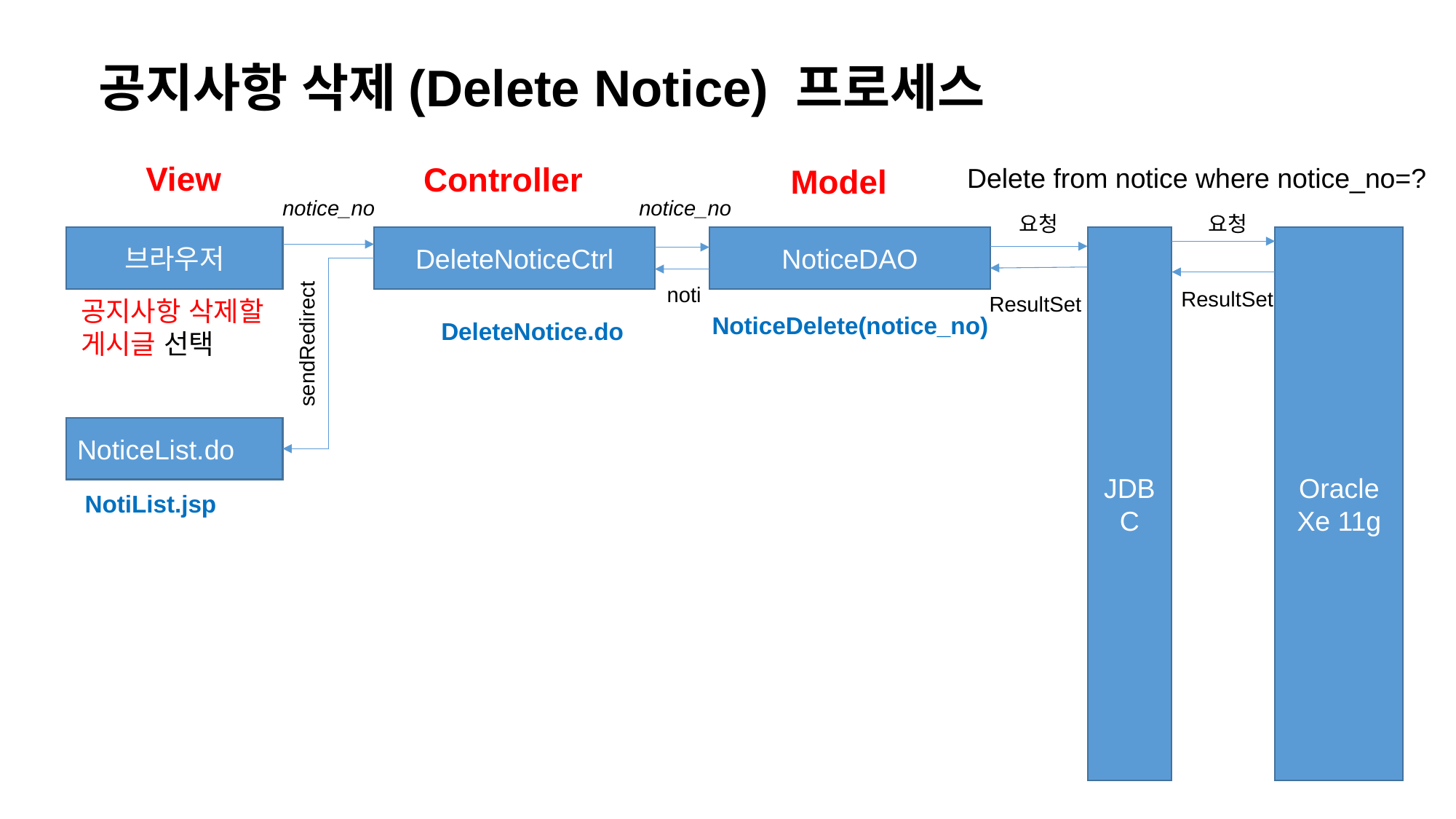

공지사항 삭제(Delete Notice) 프로세스
View
Controller
Model
Delete from notice where notice_no=?
notice_no
notice_no
요청
요청
JDBC
Oracle
Xe 11g
브라우저
DeleteNoticeCtrl
NoticeDAO
noti
ResultSet
ResultSet
공지사항 삭제할
게시글 선택
NoticeDelete(notice_no)
DeleteNotice.do
sendRedirect
NoticeList.do
NotiList.jsp